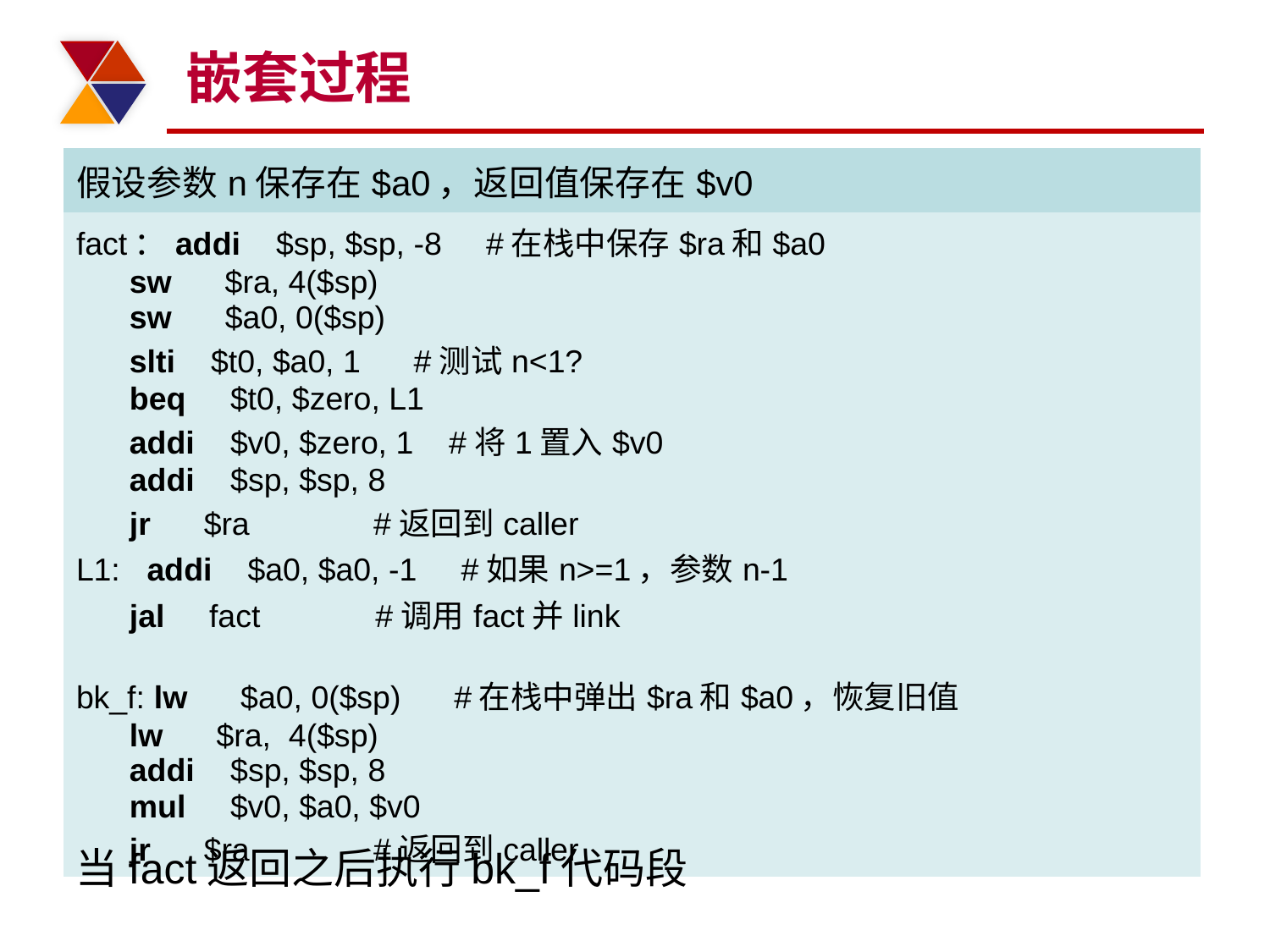

# 嵌套过程
| 假设参数n保存在$a0，返回值保存在$v0 |
| --- |
| fact：addi $sp, $sp, -8 #在栈中保存$ra和$a0 sw $ra, 4($sp) sw $a0, 0($sp) slti $t0, $a0, 1 #测试n<1? beq $t0, $zero, L1 addi $v0, $zero, 1 #将1置入$v0 addi $sp, $sp, 8 jr $ra #返回到caller L1: addi $a0, $a0, -1 #如果n>=1，参数n-1 jal fact #调用fact并link bk\_f: lw $a0, 0($sp) #在栈中弹出$ra和$a0，恢复旧值 lw $ra, 4($sp) addi $sp, $sp, 8 mul $v0, $a0, $v0 jr $ra #返回到caller |
当fact返回之后执行bk_f代码段